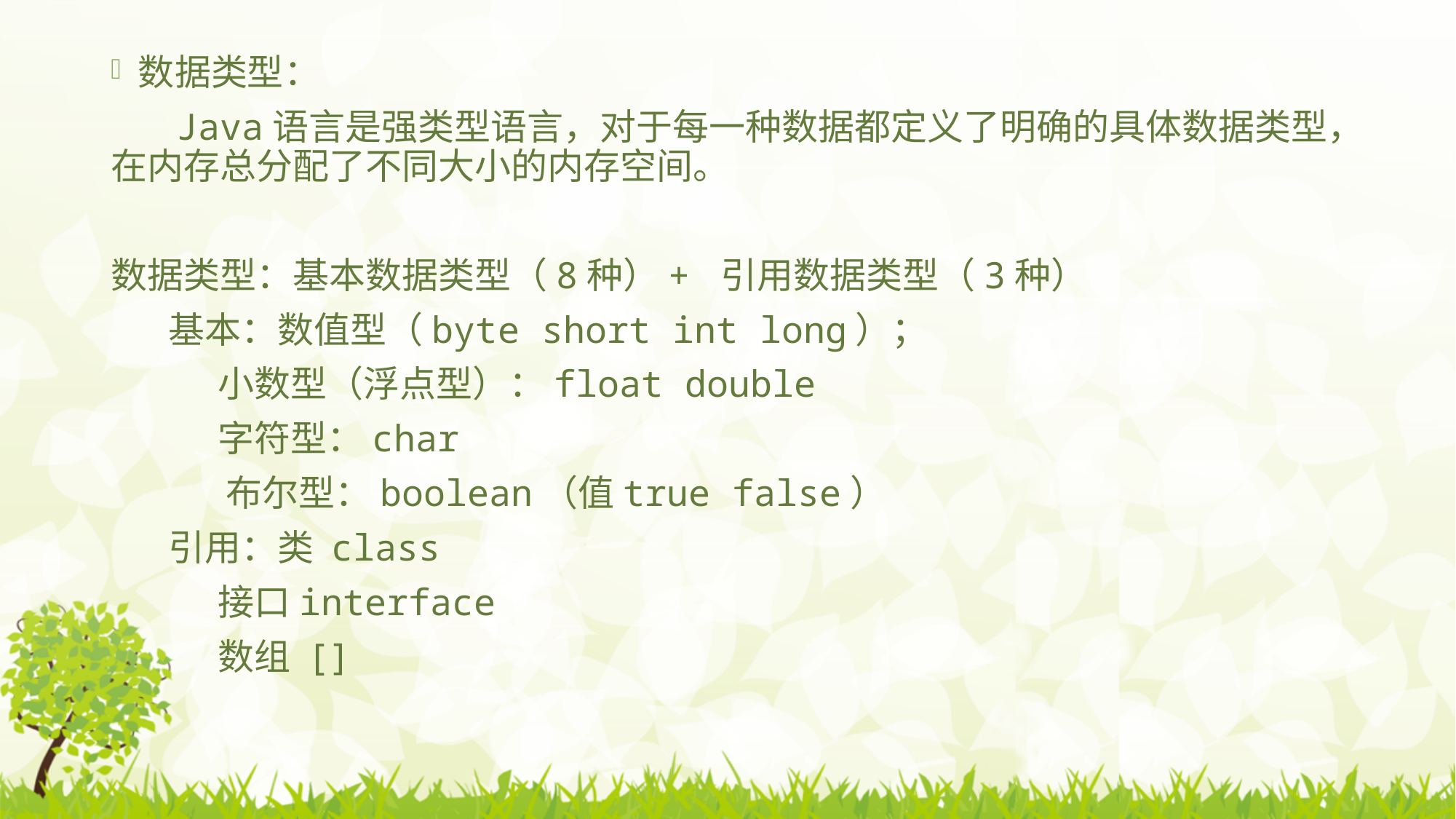

数据类型：
   Java语言是强类型语言，对于每一种数据都定义了明确的具体数据类型，在内存总分配了不同大小的内存空间。

数据类型：基本数据类型（8种）+ 引用数据类型（3种）
      基本：数值型（byte short int long）；
            小数型（浮点型）：float double
            字符型：char
             布尔型：boolean（值true false）
      引用：类 class
            接口interface
            数组 []